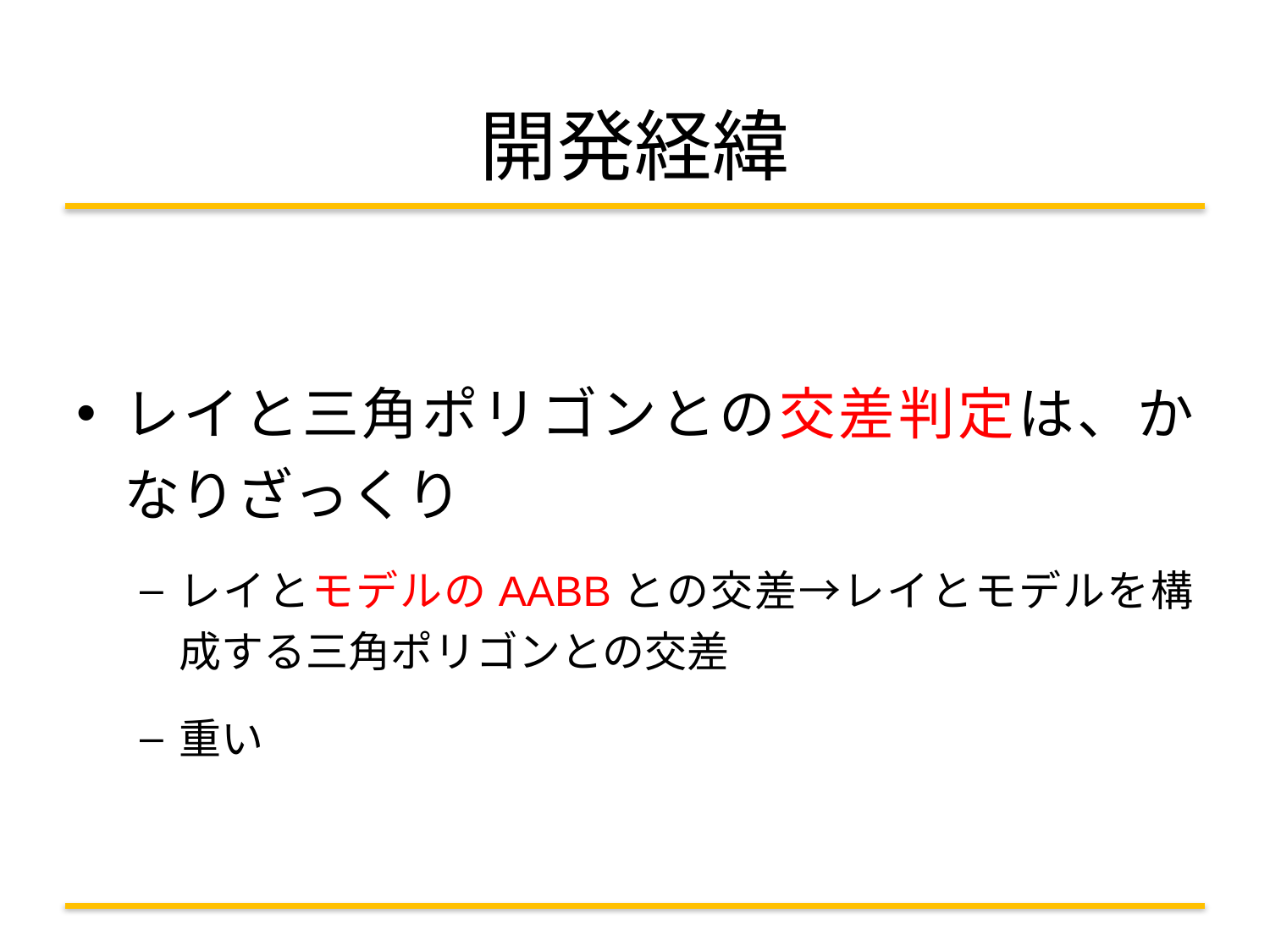

# 開発経緯
レイと三角ポリゴンとの交差判定は、かなりざっくり
レイとモデルのAABBとの交差→レイとモデルを構成する三角ポリゴンとの交差
重い